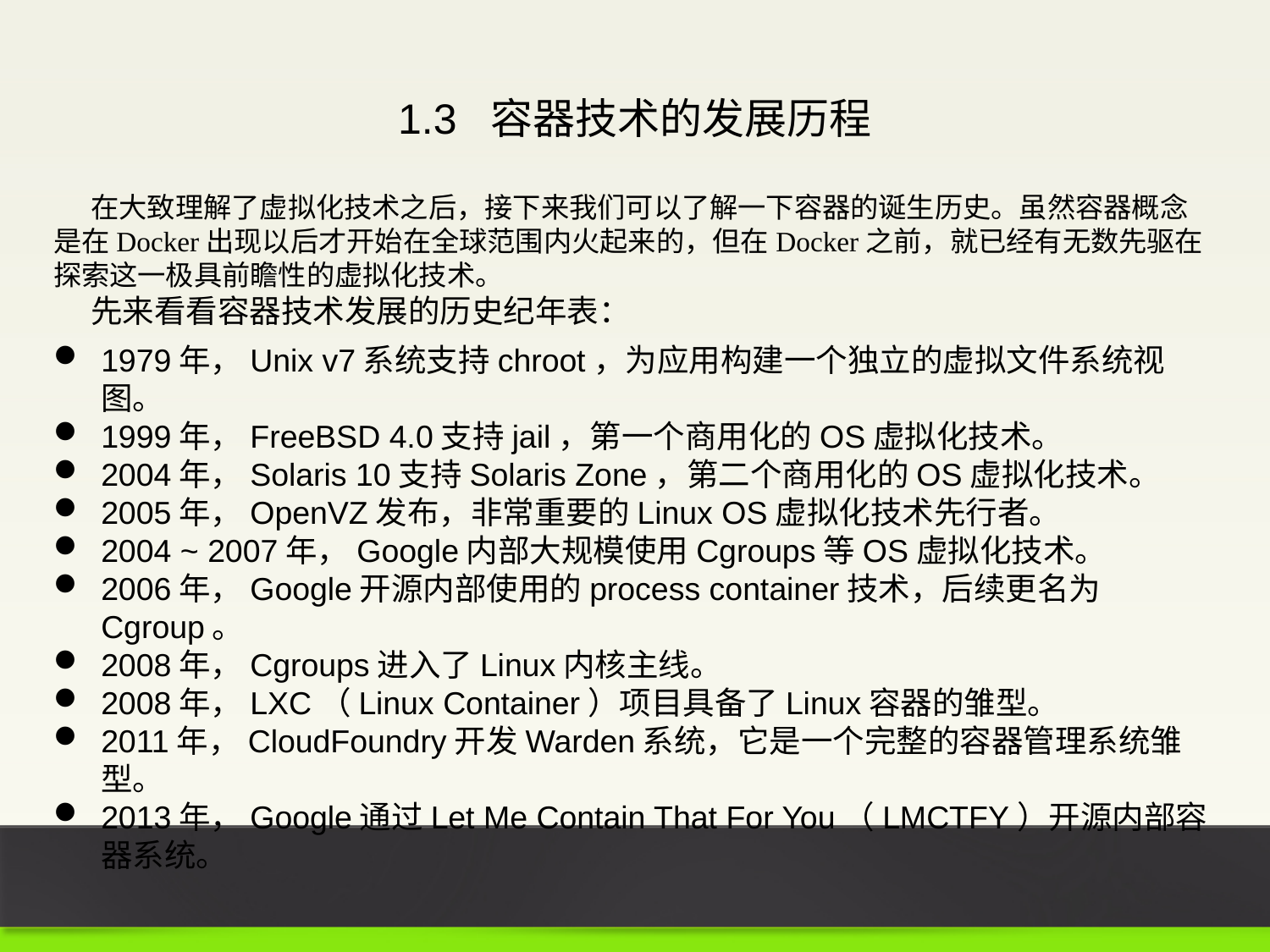

1.3  容器技术的发展历程
在大致理解了虚拟化技术之后，接下来我们可以了解一下容器的诞生历史。虽然容器概念是在Docker出现以后才开始在全球范围内火起来的，但在Docker之前，就已经有无数先驱在探索这一极具前瞻性的虚拟化技术。
先来看看容器技术发展的历史纪年表：
1979年，Unix v7系统支持chroot，为应用构建一个独立的虚拟文件系统视图。
1999年，FreeBSD 4.0支持jail，第一个商用化的OS虚拟化技术。
2004年，Solaris 10支持Solaris Zone，第二个商用化的OS虚拟化技术。
2005年，OpenVZ发布，非常重要的Linux OS虚拟化技术先行者。
2004 ~ 2007年，Google内部大规模使用Cgroups等OS虚拟化技术。
2006年，Google开源内部使用的process container技术，后续更名为Cgroup。
2008年，Cgroups进入了Linux内核主线。
2008年，LXC（Linux Container）项目具备了Linux容器的雏型。
2011年，CloudFoundry开发Warden系统，它是一个完整的容器管理系统雏型。
2013年，Google通过Let Me Contain That For You（LMCTFY）开源内部容器系统。